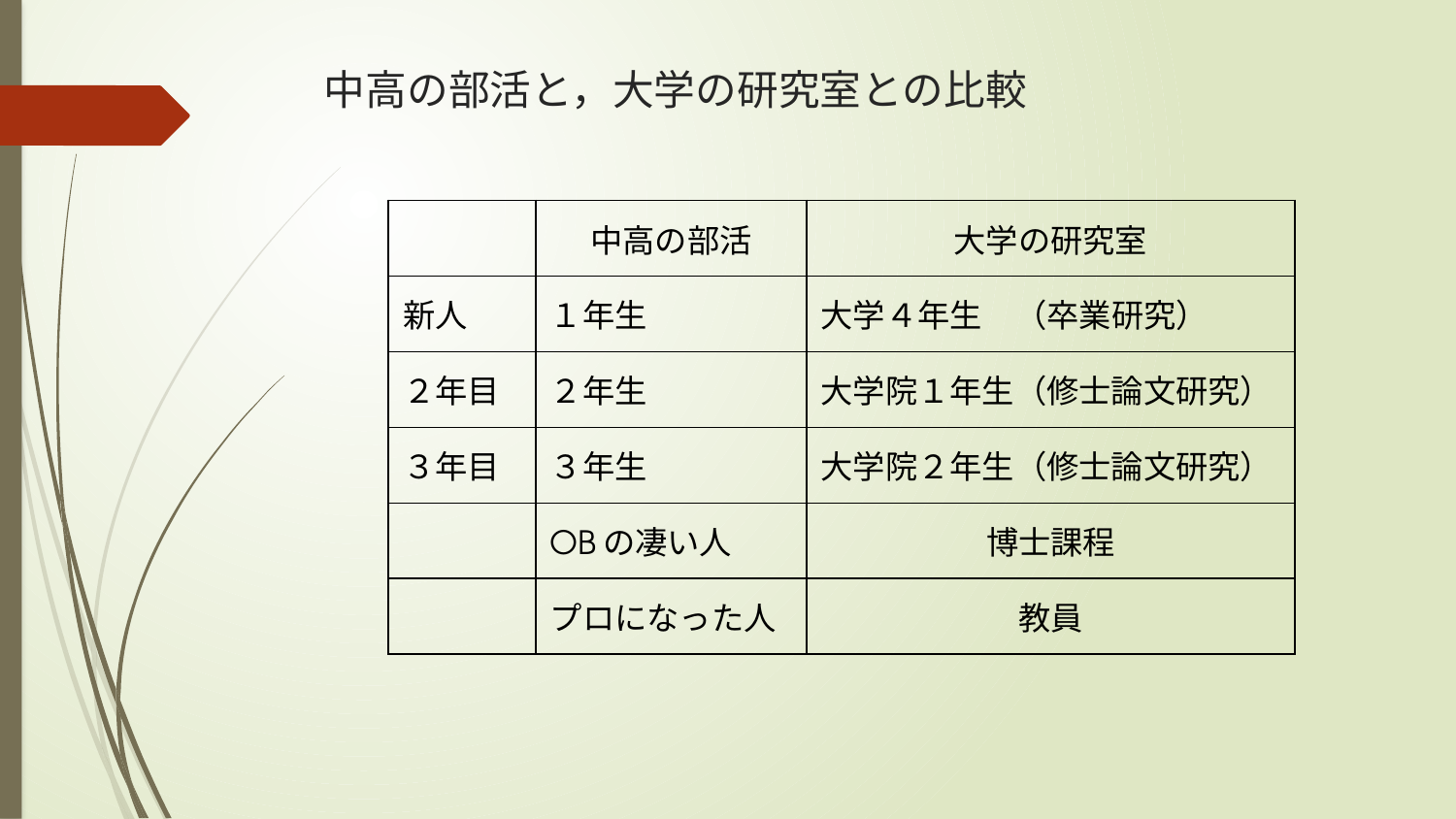

# 中高の部活と，大学の研究室との比較
|  | 中高の部活 | 大学の研究室 |
| --- | --- | --- |
| 新人 | １年生 | 大学４年生　（卒業研究） |
| ２年目 | ２年生 | 大学院１年生（修士論文研究） |
| ３年目 | ３年生 | 大学院２年生（修士論文研究） |
|  | OBの凄い人 | 博士課程 |
|  | プロになった人 | 教員 |